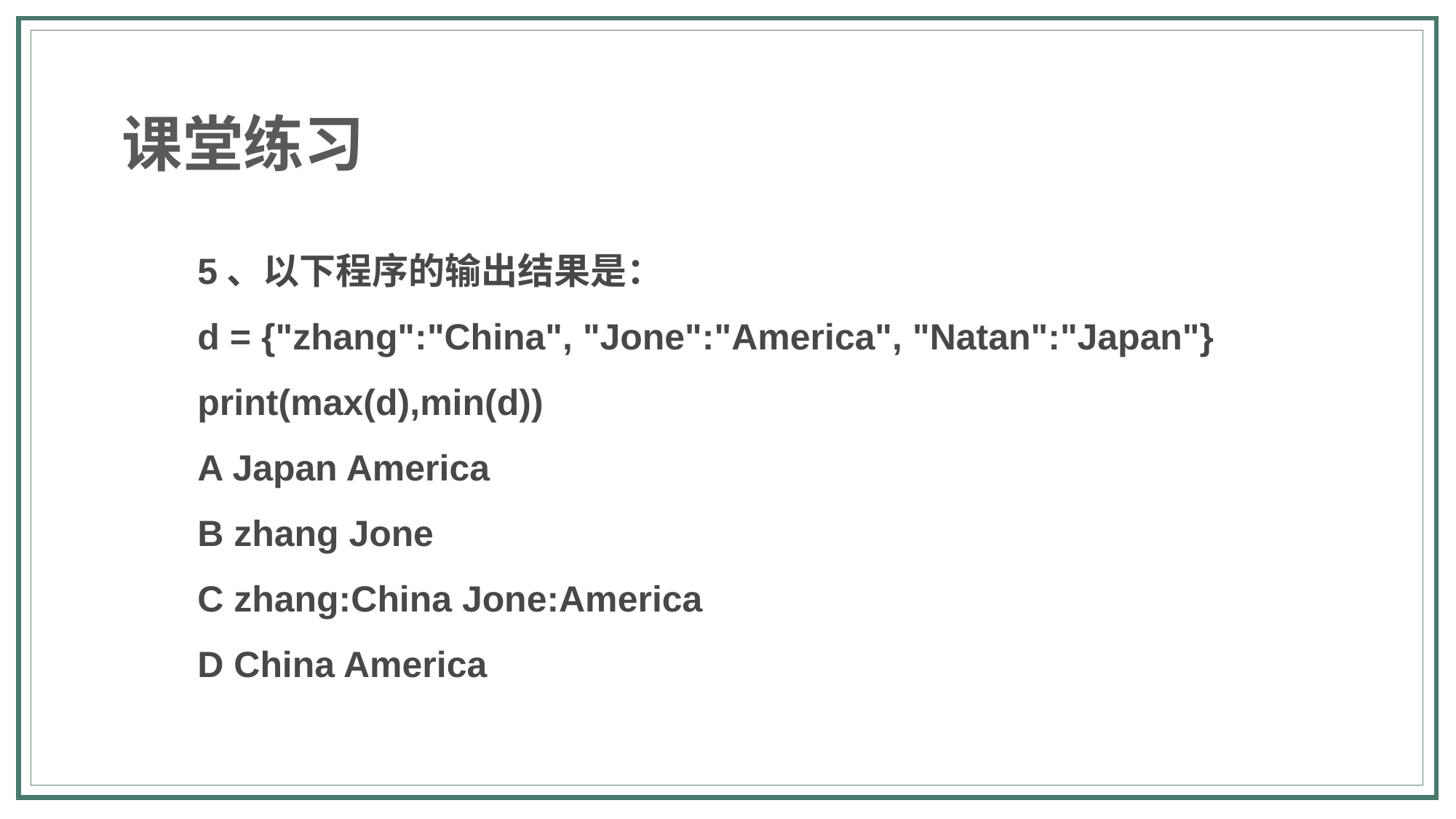

课堂练习
5、以下程序的输出结果是：‬‫‬‬‬‬‬‬‬‬‬‬‬
d = {"zhang":"China", "Jone":"America", "Natan":"Japan"}
print(max(d),min(d))
A Japan America
B zhang Jone
C zhang:China Jone:America
D China America